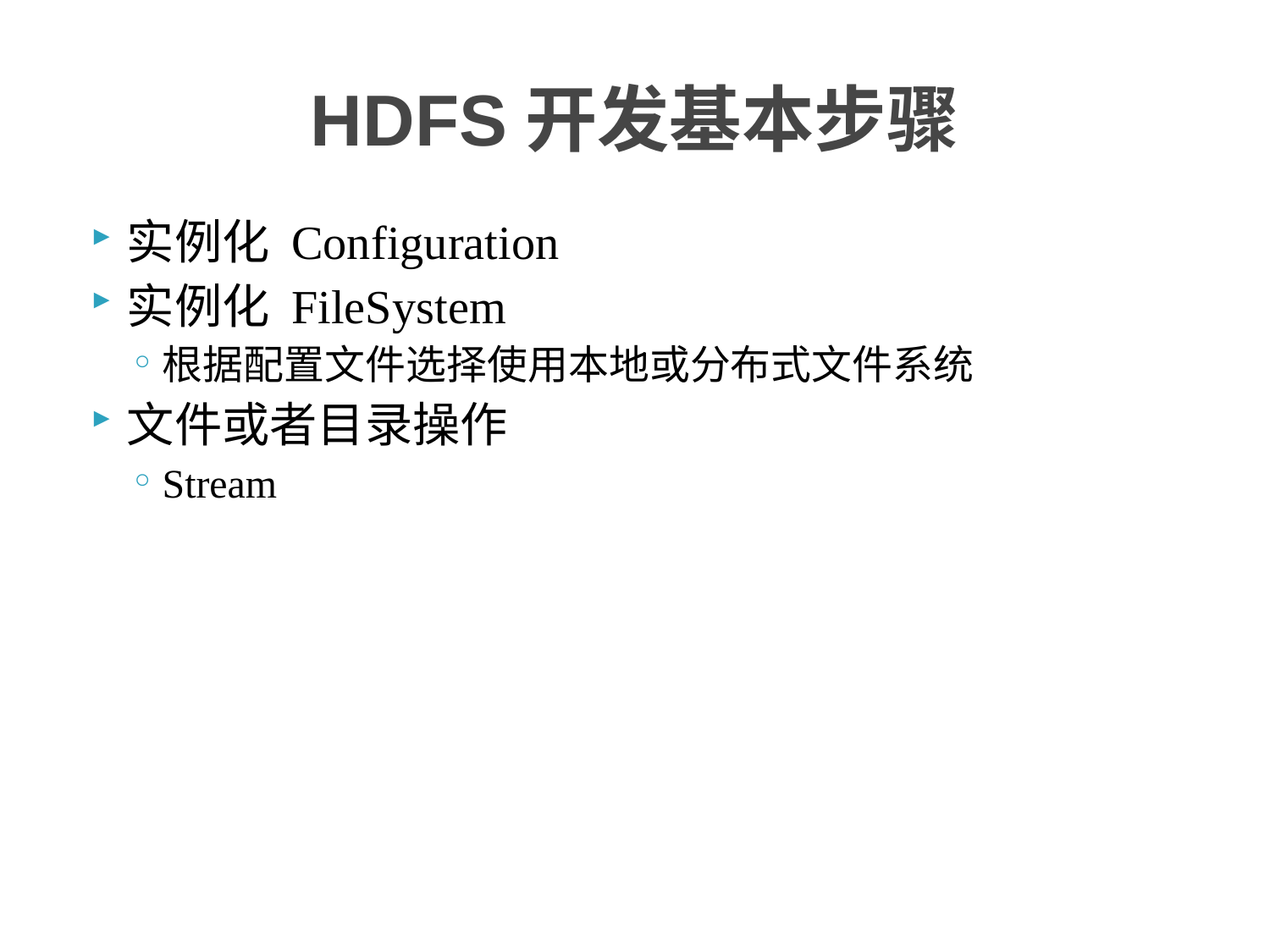

# HDFS开发基本步骤
实例化 Configuration
实例化 FileSystem
根据配置文件选择使用本地或分布式文件系统
文件或者目录操作
Stream